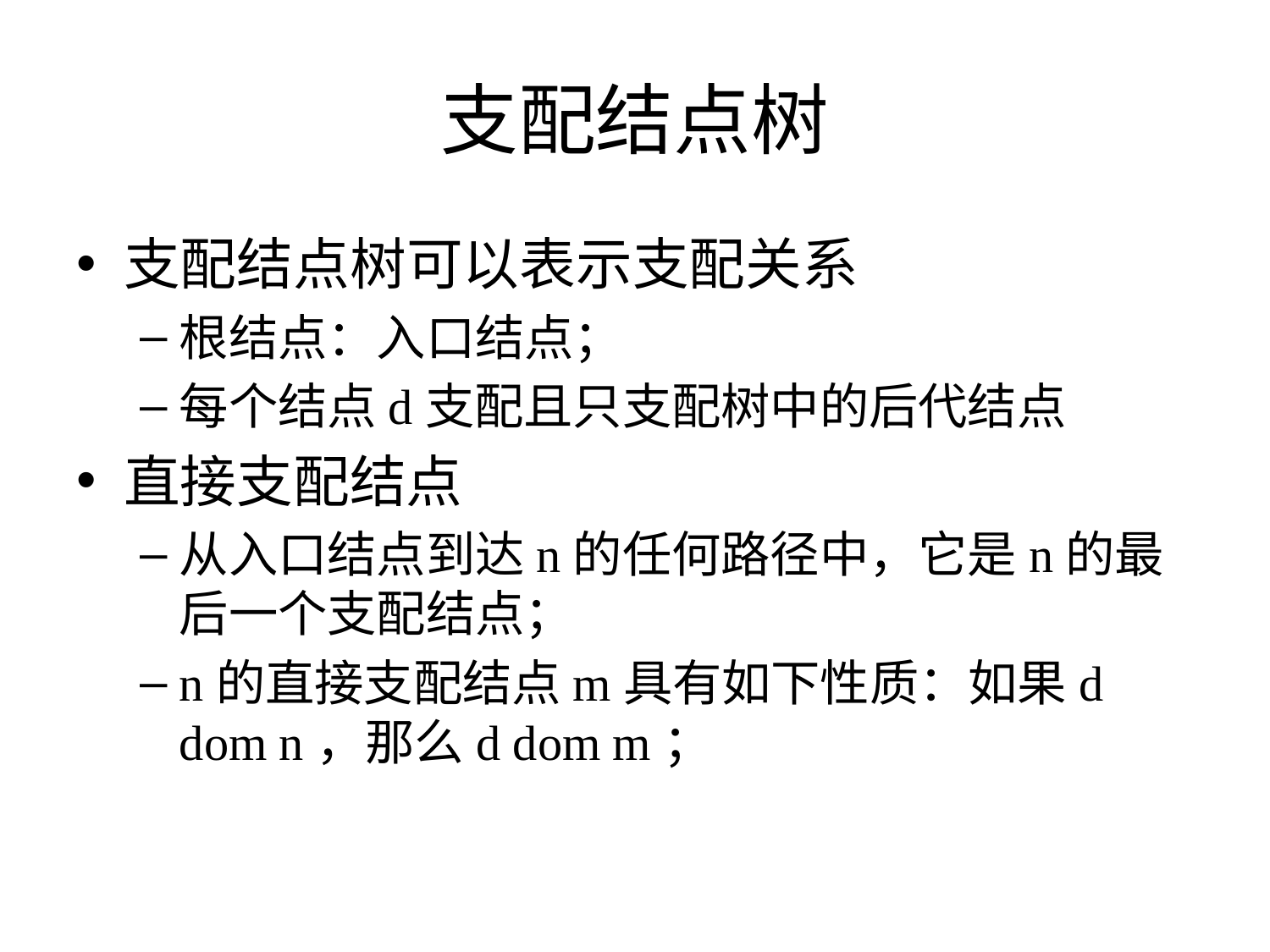

# 支配结点树
支配结点树可以表示支配关系
根结点：入口结点；
每个结点d支配且只支配树中的后代结点
直接支配结点
从入口结点到达n的任何路径中，它是n的最后一个支配结点；
n的直接支配结点m具有如下性质：如果d dom n，那么d dom m；